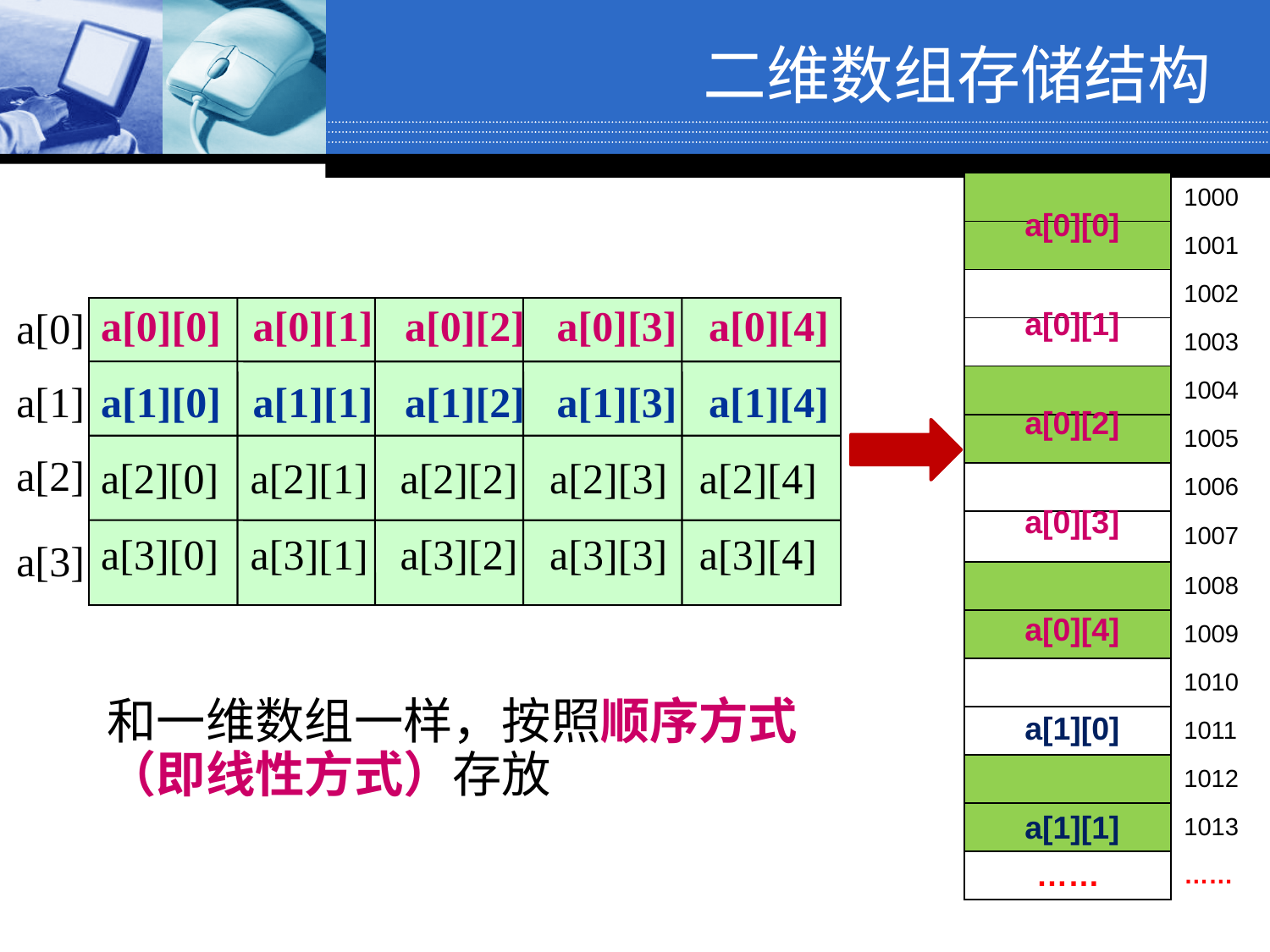

# 二维数组存储结构
|  |  |
| --- | --- |
|  | 1000 |
|  | 1001 |
|  | 1002 |
|  | 1003 |
|  | 1004 |
|  | 1005 |
|  | 1006 |
|  | 1007 |
|  | 1008 |
|  | 1009 |
|  | 1010 |
|  | 1011 |
|  | 1012 |
|  | 1013 |
| …… | …… |
a[0][0]
a[0]
a[0][1]
a[0][0]   a[0][1]   a[0][2]   a[0][3]   a[0][4]
a[1][0]   a[1][1]   a[1][2]   a[1][3]   a[1][4]
a[2][0]   a[2][1]   a[2][2]   a[2][3]   a[2][4]
a[3][0]   a[3][1]   a[3][2]   a[3][3]   a[3][4]

a[1]
a[0][2]

a[2]
a[0][3]
a[3]
a[0][4]
和一维数组一样，按照顺序方式（即线性方式）存放

a[1][0]
a[1][1]